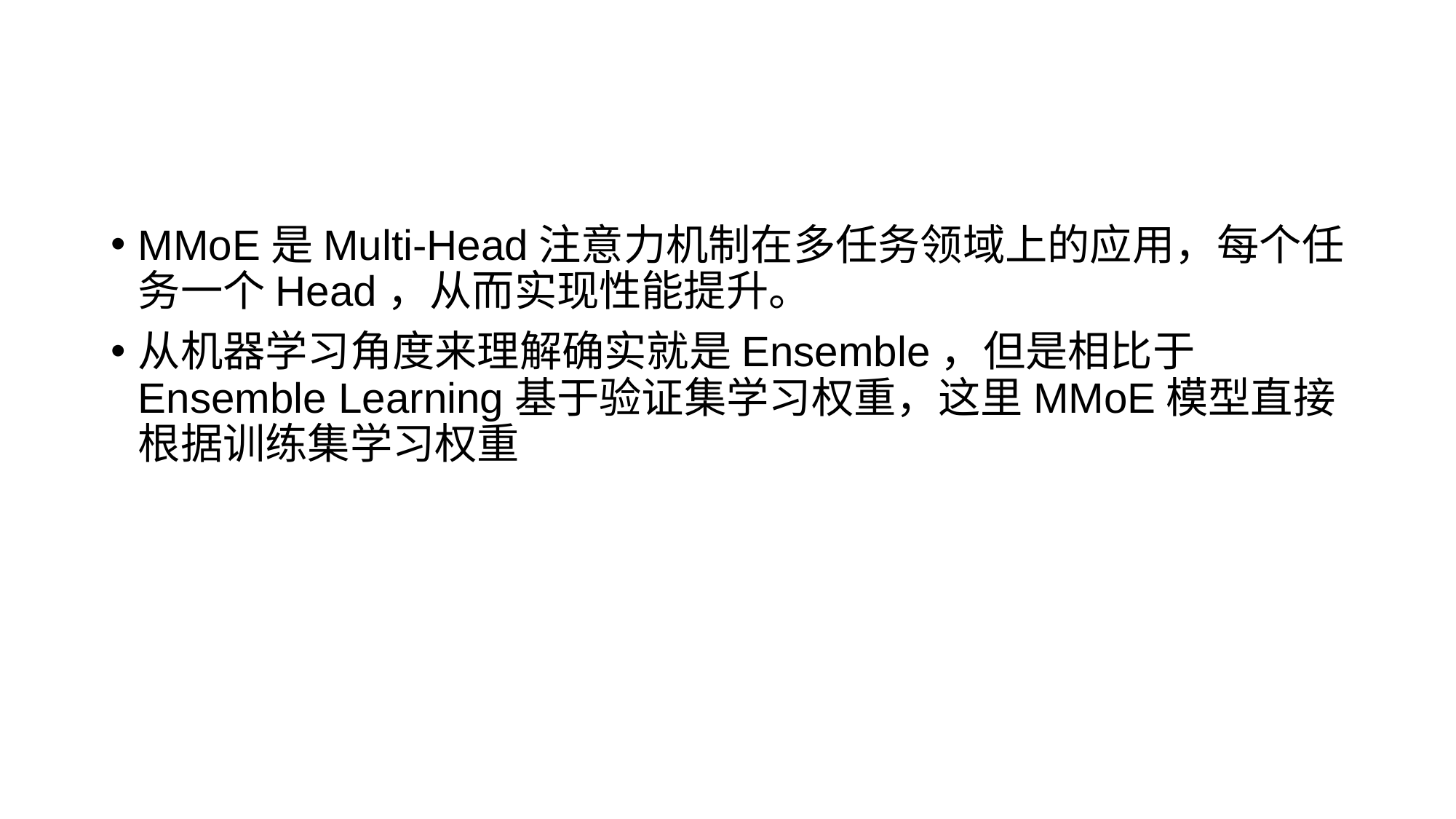

#
MMoE是Multi-Head注意力机制在多任务领域上的应用，每个任务一个Head，从而实现性能提升。
从机器学习角度来理解确实就是Ensemble，但是相比于Ensemble Learning基于验证集学习权重，这里MMoE模型直接根据训练集学习权重